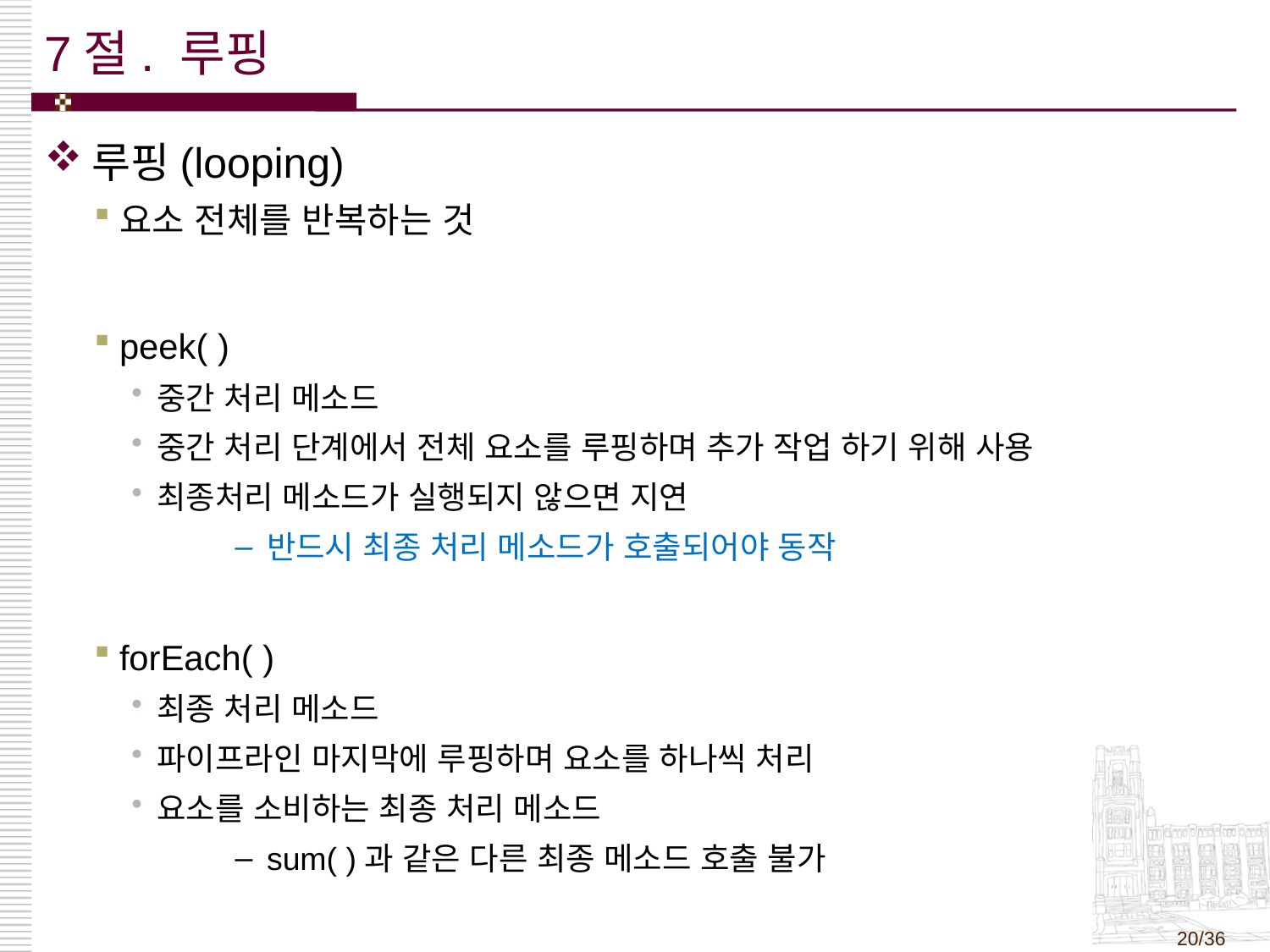

# 7절. 루핑
루핑(looping)
요소 전체를 반복하는 것

peek( )
중간 처리 메소드
중간 처리 단계에서 전체 요소를 루핑하며 추가 작업 하기 위해 사용
최종처리 메소드가 실행되지 않으면 지연
반드시 최종 처리 메소드가 호출되어야 동작

forEach( )
최종 처리 메소드
파이프라인 마지막에 루핑하며 요소를 하나씩 처리
요소를 소비하는 최종 처리 메소드
sum( )과 같은 다른 최종 메소드 호출 불가